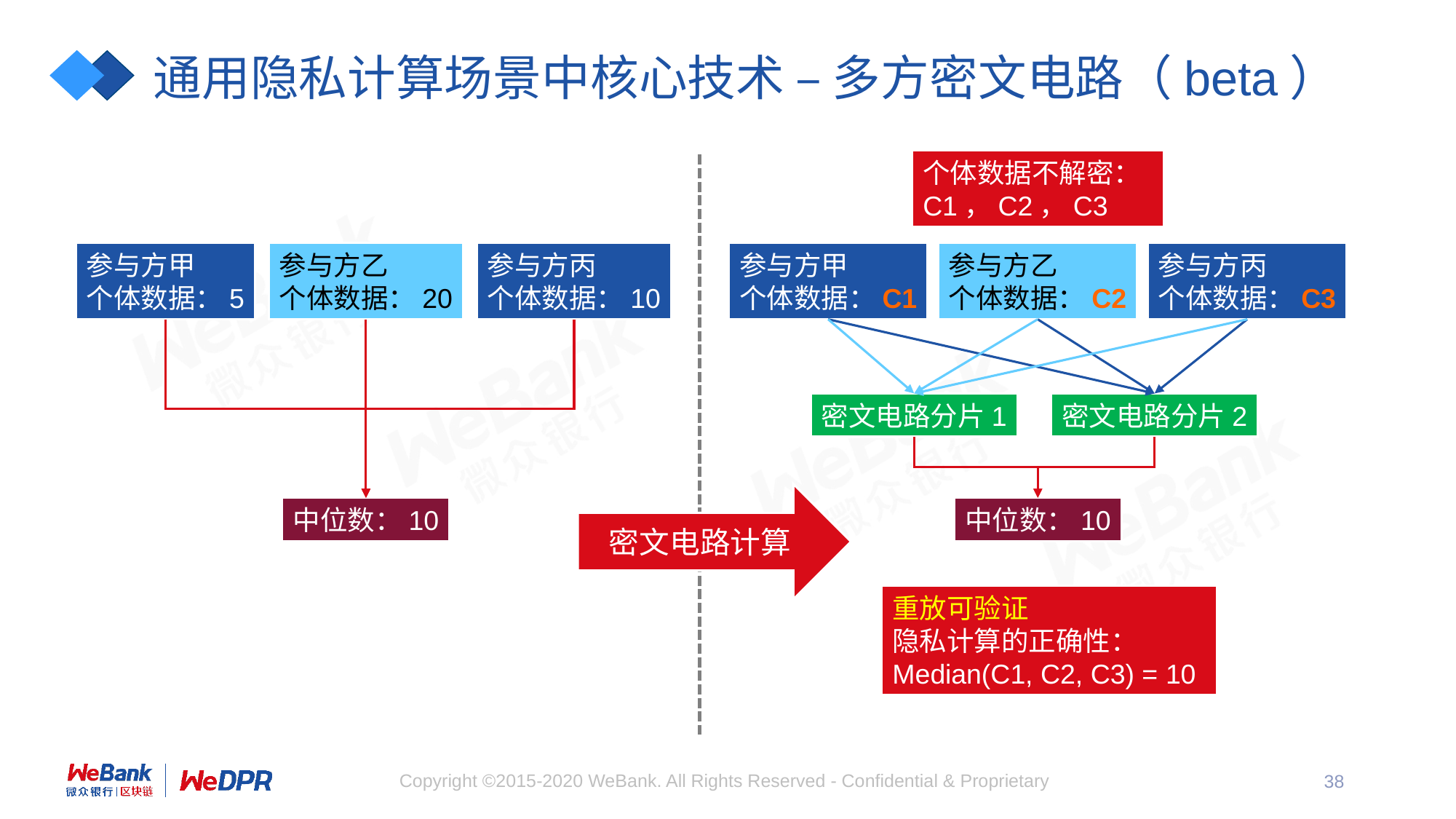

# 通用隐私计算场景中核心技术 – 多方密文电路（beta）
个体数据不解密：
C1，C2，C3
参与方丙
个体数据：10
参与方丙
个体数据：C3
参与方甲
个体数据：5
参与方乙
个体数据：20
参与方甲
个体数据：C1
参与方乙
个体数据：C2
密文电路分片1
密文电路分片2
密文电路计算
中位数：10
中位数：10
重放可验证
隐私计算的正确性：
Median(C1, C2, C3) = 10
38